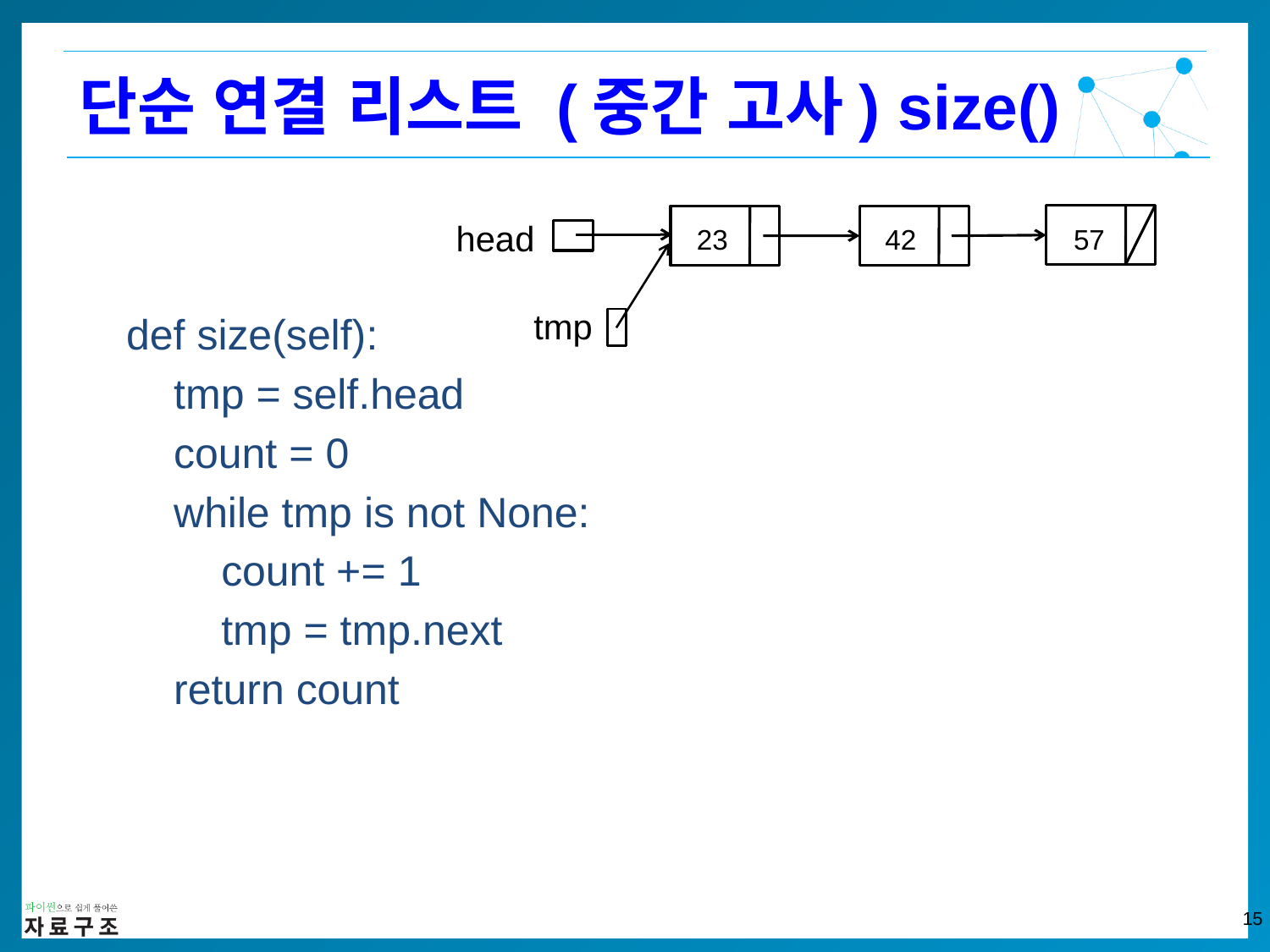

단순 연결 리스트 (중간 고사) size()

    def size(self):
        tmp = self.head
        count = 0
        while tmp is not None:
            count += 1
            tmp = tmp.next
        return count

head
23
42
57

tmp